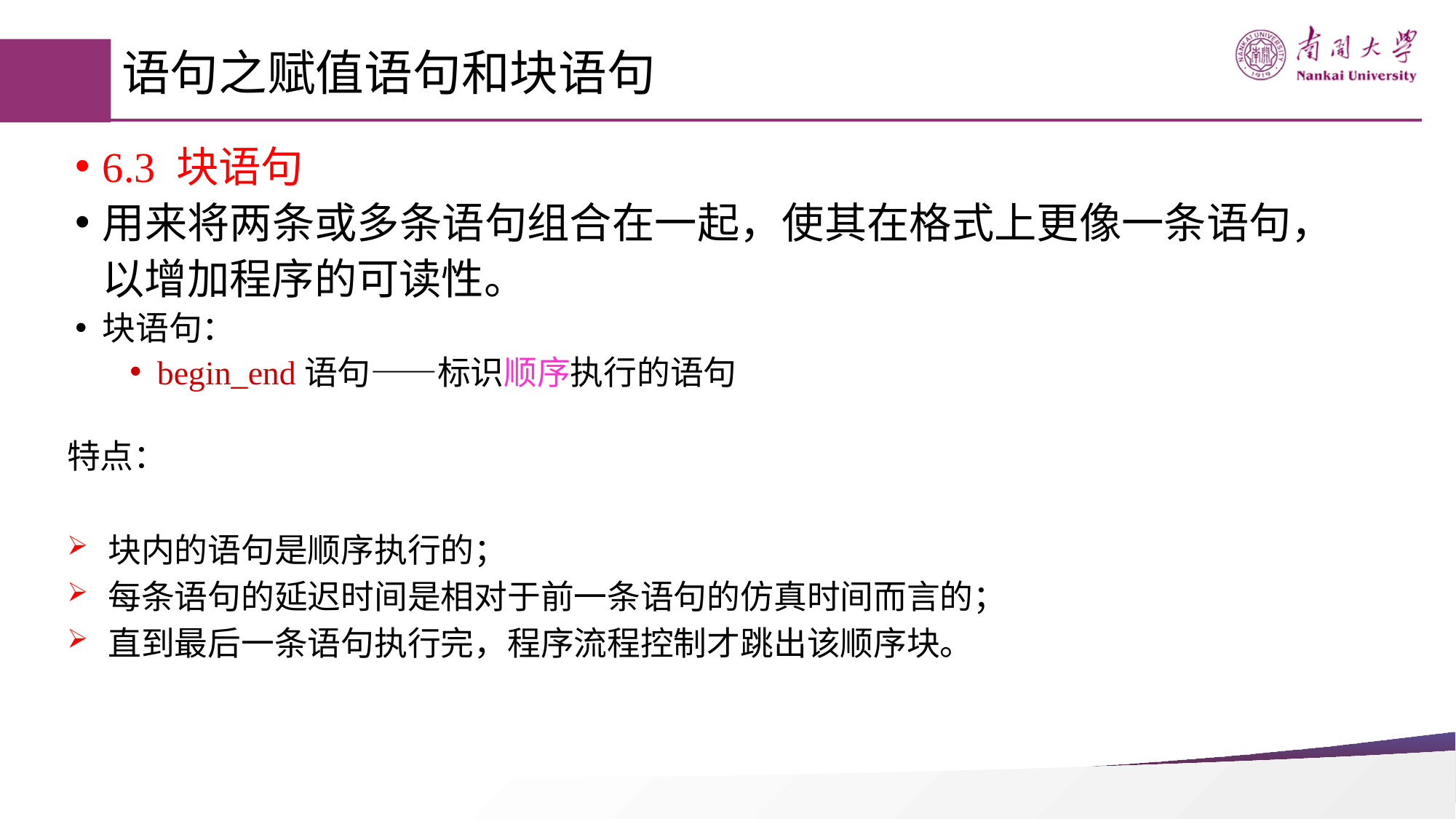

# 语句之赋值语句和块语句
6.3 块语句
用来将两条或多条语句组合在一起，使其在格式上更像一条语句，以增加程序的可读性。
块语句：
begin_end语句——标识顺序执行的语句
特点：

块内的语句是顺序执行的；
每条语句的延迟时间是相对于前一条语句的仿真时间而言的；
直到最后一条语句执行完，程序流程控制才跳出该顺序块。